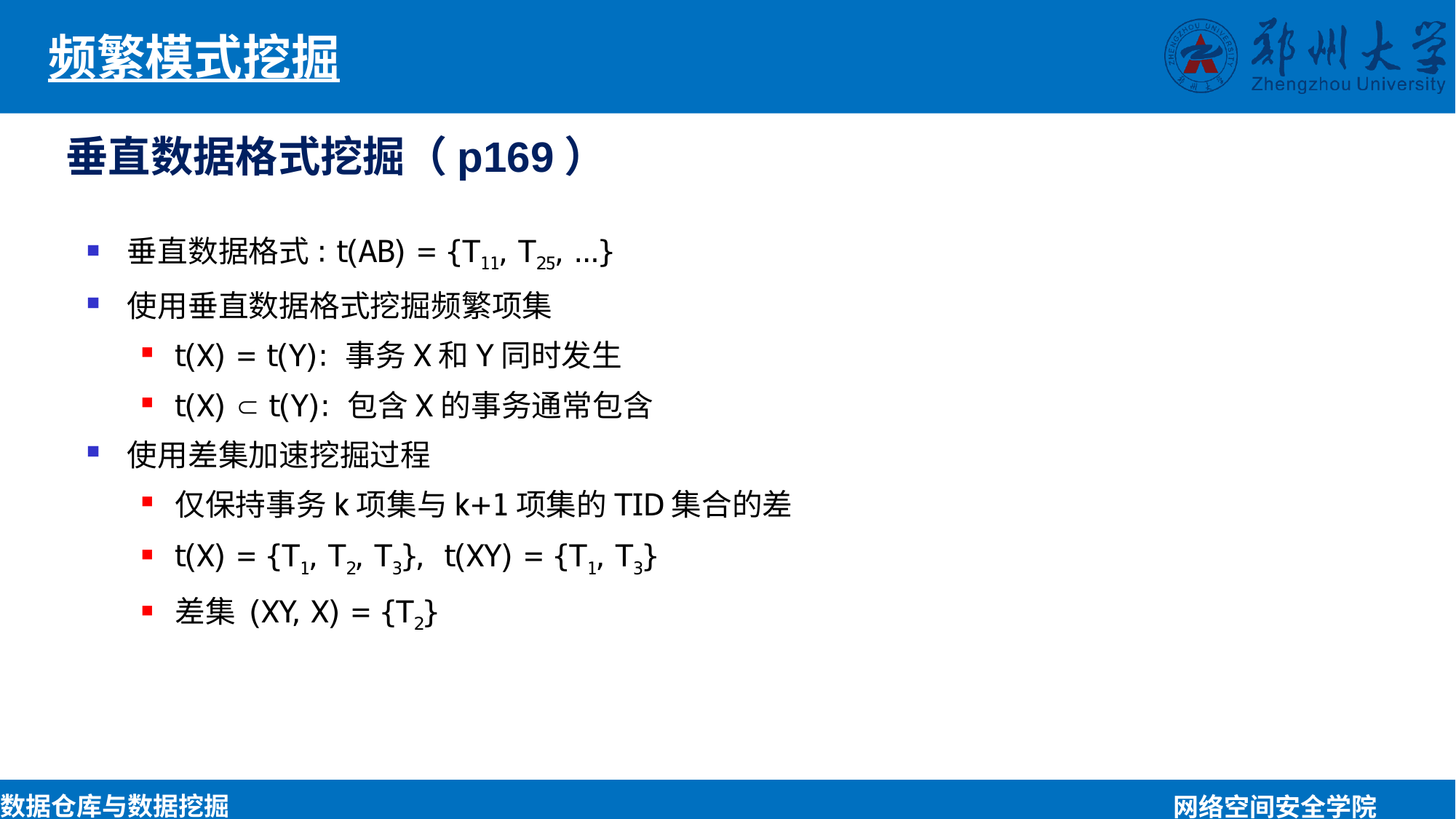

频繁模式挖掘
垂直数据格式挖掘（p169）

垂直数据格式: t(AB) = {T11, T25, …}
使用垂直数据格式挖掘频繁项集
t(X) = t(Y): 事务X和Y同时发生
t(X) ⊂ t(Y): 包含X的事务通常包含
使用差集加速挖掘过程
仅保持事务k项集与k+1项集的TID集合的差
t(X) = {T1, T2, T3},  t(XY) = {T1, T3}
差集 (XY, X) = {T2}